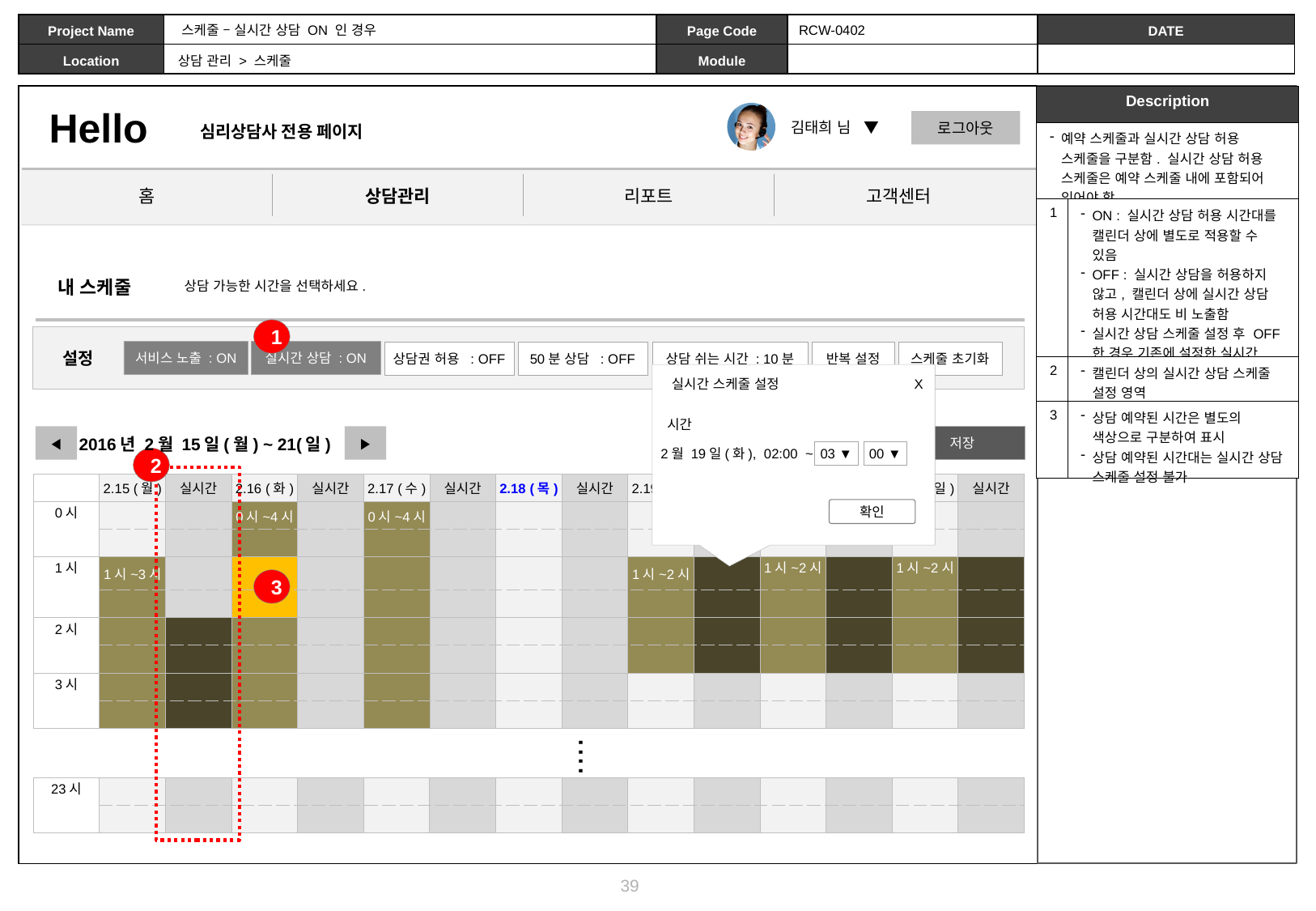

스케줄 – 실시간 상담 ON 인 경우
RCW-0402
상담 관리 > 스케줄
| Description |  |
| --- | --- |
| 예약 스케줄과 실시간 상담 허용 스케줄을 구분함. 실시간 상담 허용 스케줄은 예약 스케줄 내에 포함되어 있어야 함 |  |
| 1 | ON : 실시간 상담 허용 시간대를 캘린더 상에 별도로 적용할 수 있음 OFF : 실시간 상담을 허용하지 않고, 캘린더 상에 실시간 상담 허용 시간대도 비 노출함 실시간 상담 스케줄 설정 후 OFF 한 경우 기존에 설정한 실시간 상담 스케줄은 모두 초기화 함 |
| 2 | 캘린더 상의 실시간 상담 스케줄 설정 영역 |
| 3 | 상담 예약된 시간은 별도의 색상으로 구분하여 표시 상담 예약된 시간대는 실시간 상담 스케줄 설정 불가 |
내 스케줄
상담 가능한 시간을 선택하세요.
1

서비스 노출 : ON
실시간 상담 : ON
상담권 허용  : OFF
50분 상담  : OFF
상담 쉬는 시간 : 10분
반복 설정
스케줄 초기화
설정

실시간 스케줄 설정
X
시간
2월 19일(화),  02:00  ~
03 ▼
00 ▼
확인
◀
▶
저장
2016년 2월 15일(월) ~ 21(일)
2

|  | 2.15 (월) | 실시간 | 2.16 (화) | 실시간 | 2.17 (수) | 실시간 | 2.18 (목) | 실시간 | 2.19 (금) | 실시간 | 2.20 (토) | 실시간 | 2.21 (일) | 실시간 |
| --- | --- | --- | --- | --- | --- | --- | --- | --- | --- | --- | --- | --- | --- | --- |
| 0시 |  |  | 0시~4시 |  | 0시~4시 |  |  |  |  |  |  |  |  |  |
|  |  |  |  |  |  |  |  |  |  |  |  |  |  |  |
| 1시 | 1시~3시 |  |  |  |  |  |  |  | 1시~2시 |  | 1시~2시 |  | 1시~2시 |  |
|  |  |  |  |  |  |  |  |  |  |  |  |  |  |  |
| 2시 |  |  |  |  |  |  |  |  |  |  |  |  |  |  |
|  |  |  |  |  |  |  |  |  |  |  |  |  |  |  |
| 3시 |  |  |  |  |  |  |  |  |  |  |  |  |  |  |
|  |  |  |  |  |  |  |  |  |  |  |  |  |  |  |
3
....
| 23시 |  |  |  |  |  |  |  |  |  |  |  |  |  |  |
| --- | --- | --- | --- | --- | --- | --- | --- | --- | --- | --- | --- | --- | --- | --- |
|  |  |  |  |  |  |  |  |  |  |  |  |  |  |  |
39